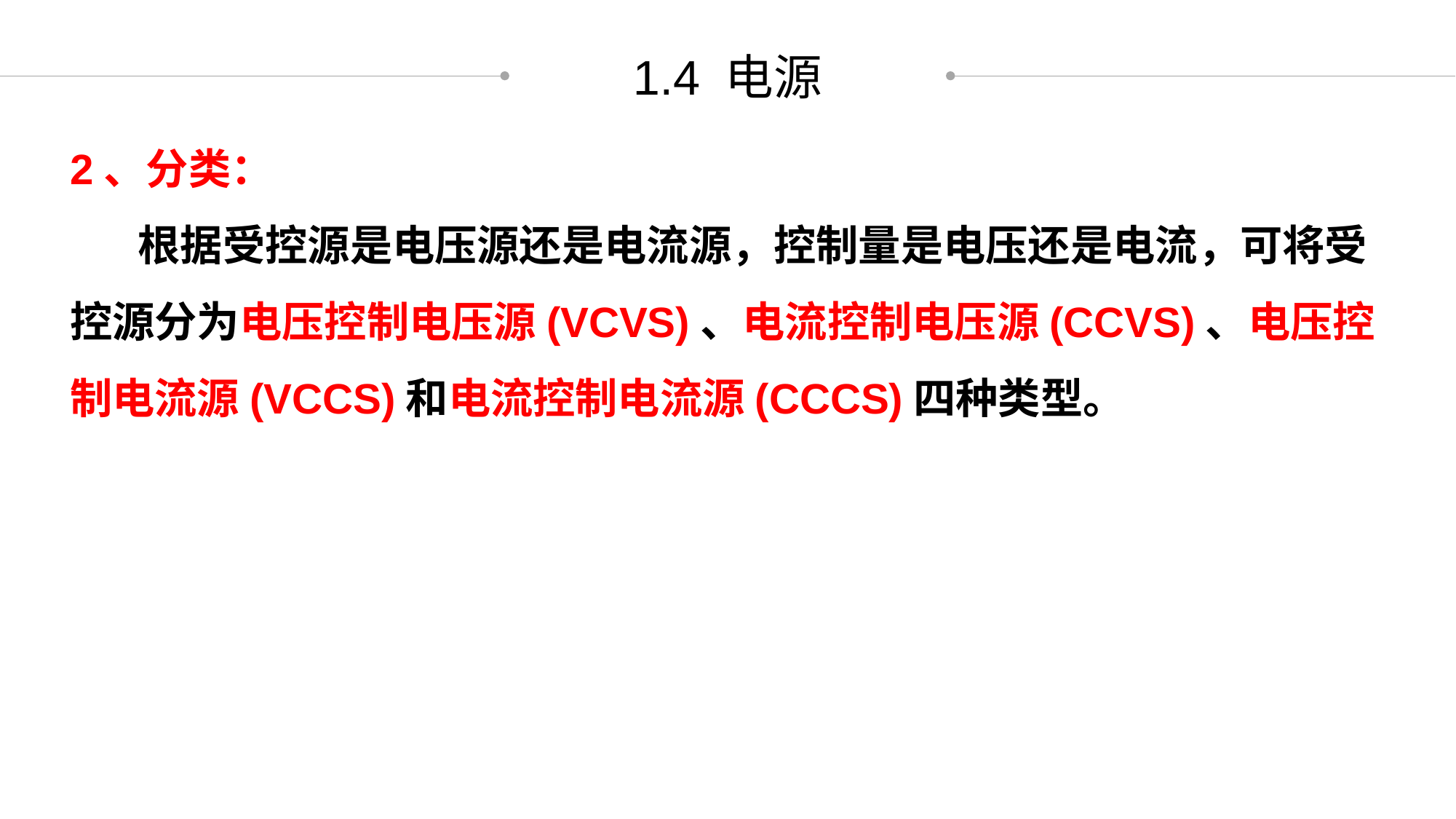

1.4 电源
2、分类：
      根据受控源是电压源还是电流源，控制量是电压还是电流，可将受控源分为电压控制电压源(VCVS)、电流控制电压源(CCVS)、电压控制电流源(VCCS)和电流控制电流源(CCCS)四种类型。